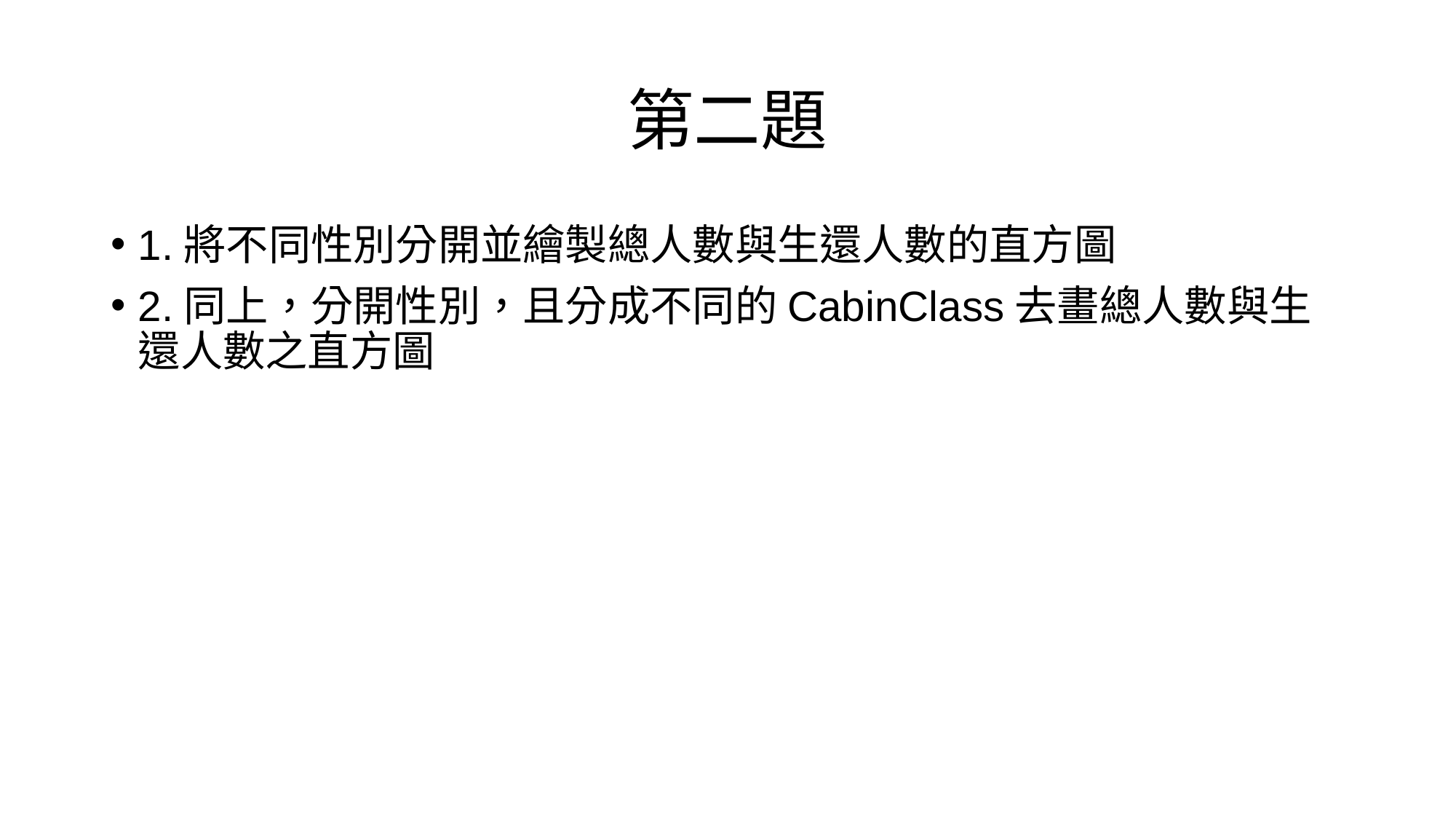

# 第二題
1.將不同性別分開並繪製總人數與生還人數的直方圖
2.同上，分開性別，且分成不同的CabinClass去畫總人數與生還人數之直方圖